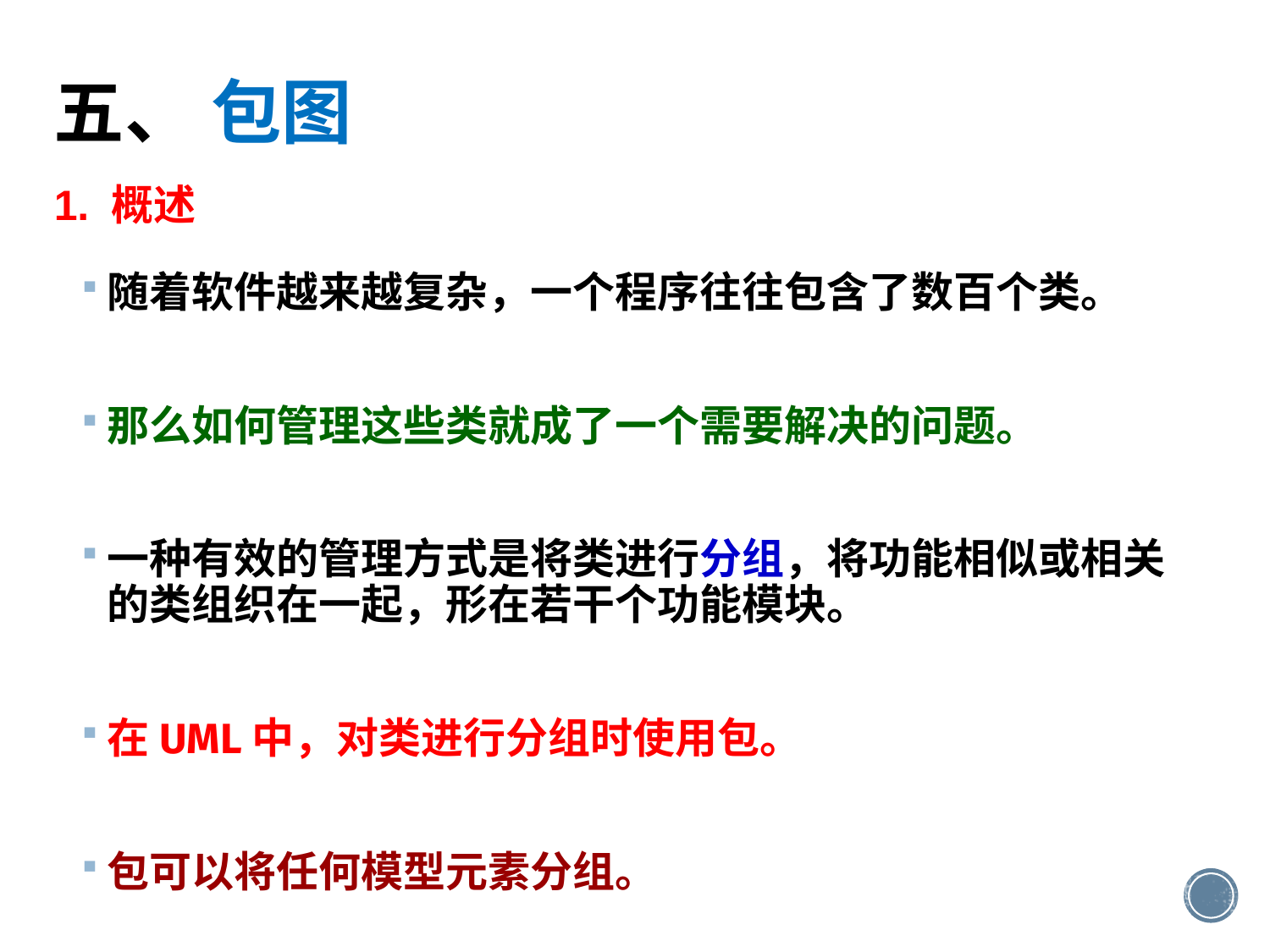

五、 包图
1. 概述
随着软件越来越复杂，一个程序往往包含了数百个类。

那么如何管理这些类就成了一个需要解决的问题。

一种有效的管理方式是将类进行分组，将功能相似或相关的类组织在一起，形在若干个功能模块。

在UML中，对类进行分组时使用包。

包可以将任何模型元素分组。